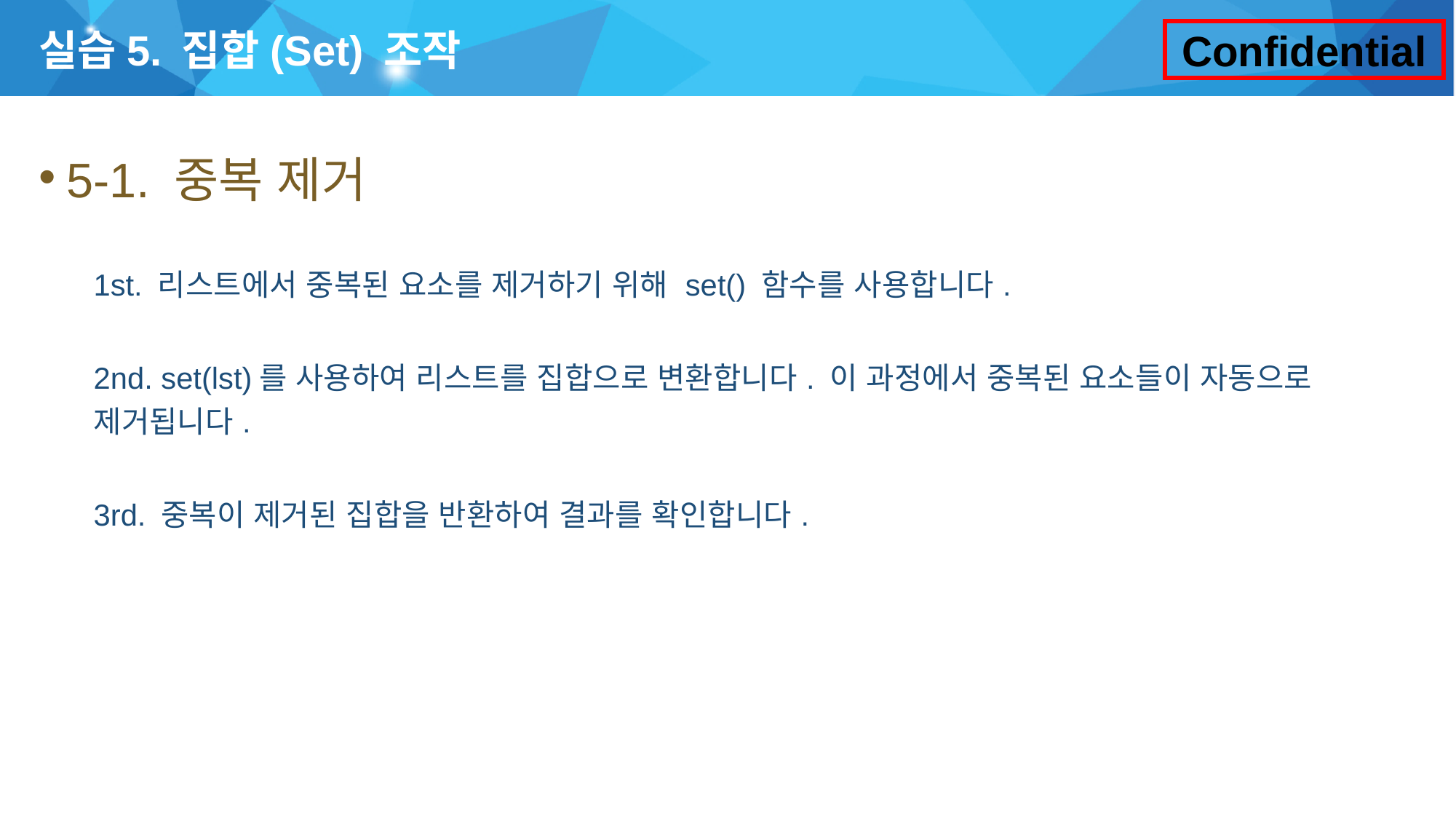

# 실습5. 집합(Set) 조작
5-1. 중복 제거

1st. 리스트에서 중복된 요소를 제거하기 위해 set() 함수를 사용합니다.

2nd. set(lst)를 사용하여 리스트를 집합으로 변환합니다. 이 과정에서 중복된 요소들이 자동으로 제거됩니다.

3rd. 중복이 제거된 집합을 반환하여 결과를 확인합니다.